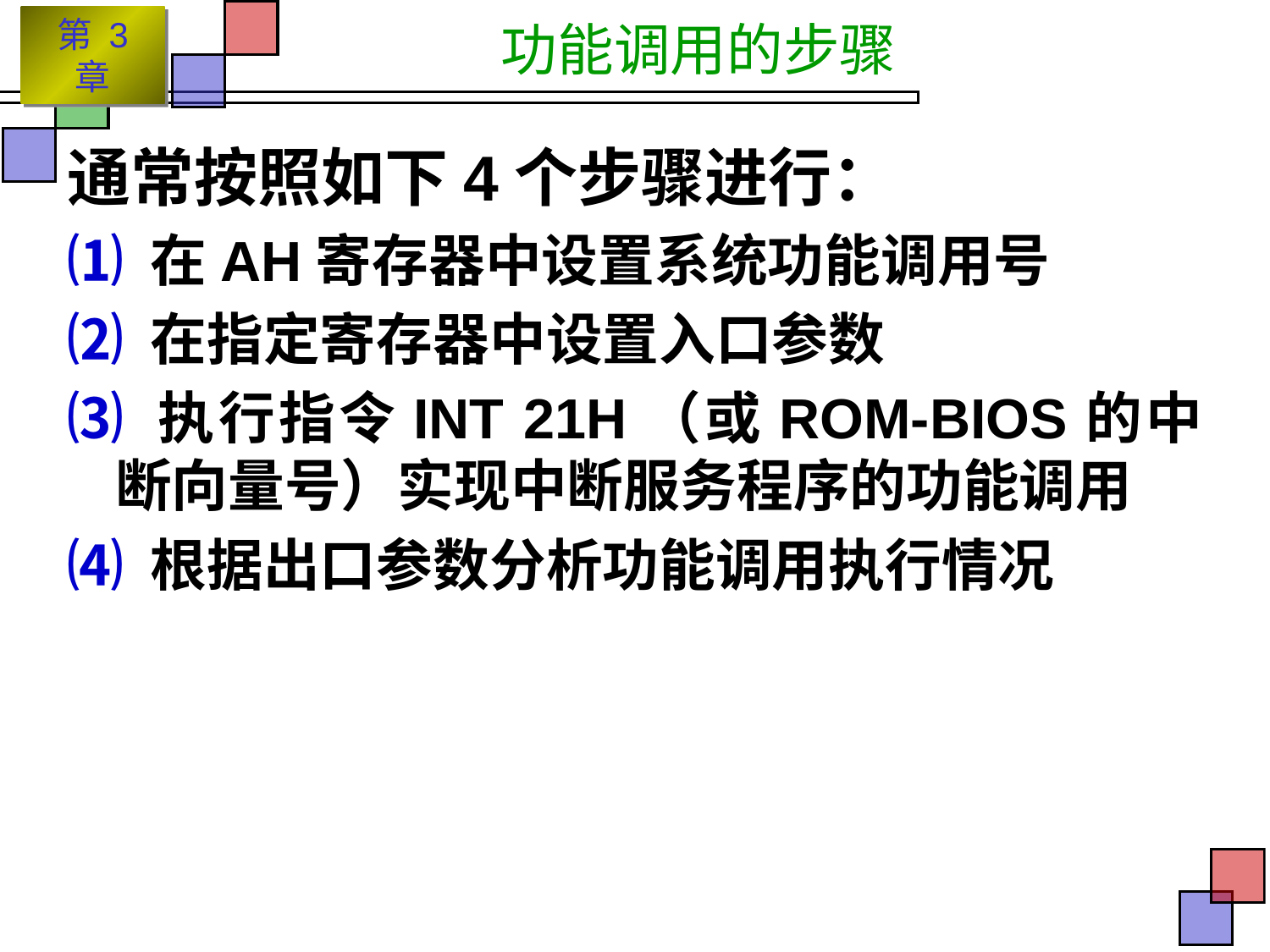

# 功能调用的步骤
通常按照如下4个步骤进行：
⑴ 在AH寄存器中设置系统功能调用号
⑵ 在指定寄存器中设置入口参数
⑶ 执行指令INT 21H（或ROM-BIOS的中断向量号）实现中断服务程序的功能调用
⑷ 根据出口参数分析功能调用执行情况